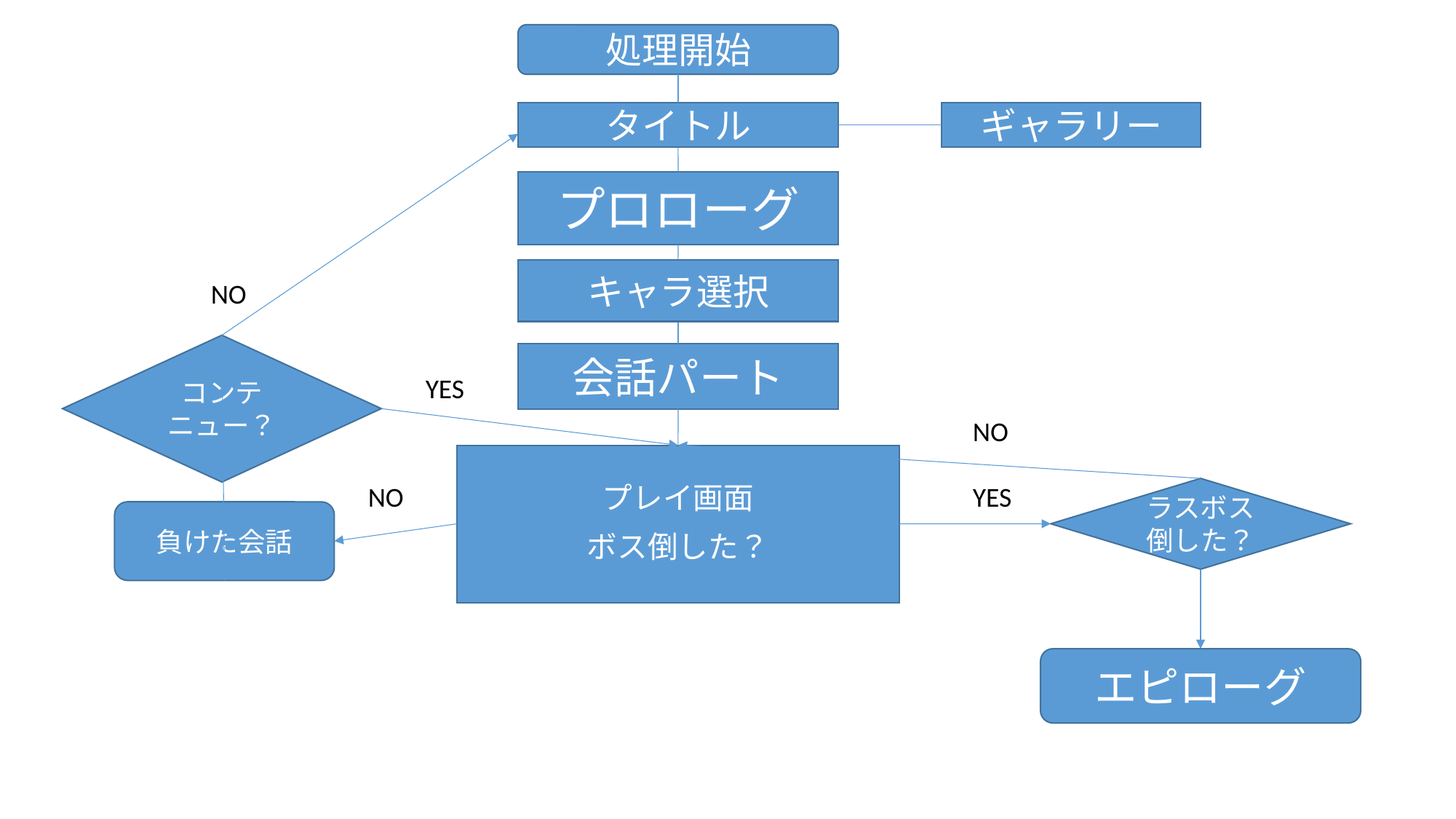

処理開始
タイトル
ギャラリー
プロローグ
キャラ選択
NO
コンテニュー？
会話パート
YES
NO
プレイ画面
ボス倒した？
NO
YES
ラスボス倒した？
負けた会話
エピローグ